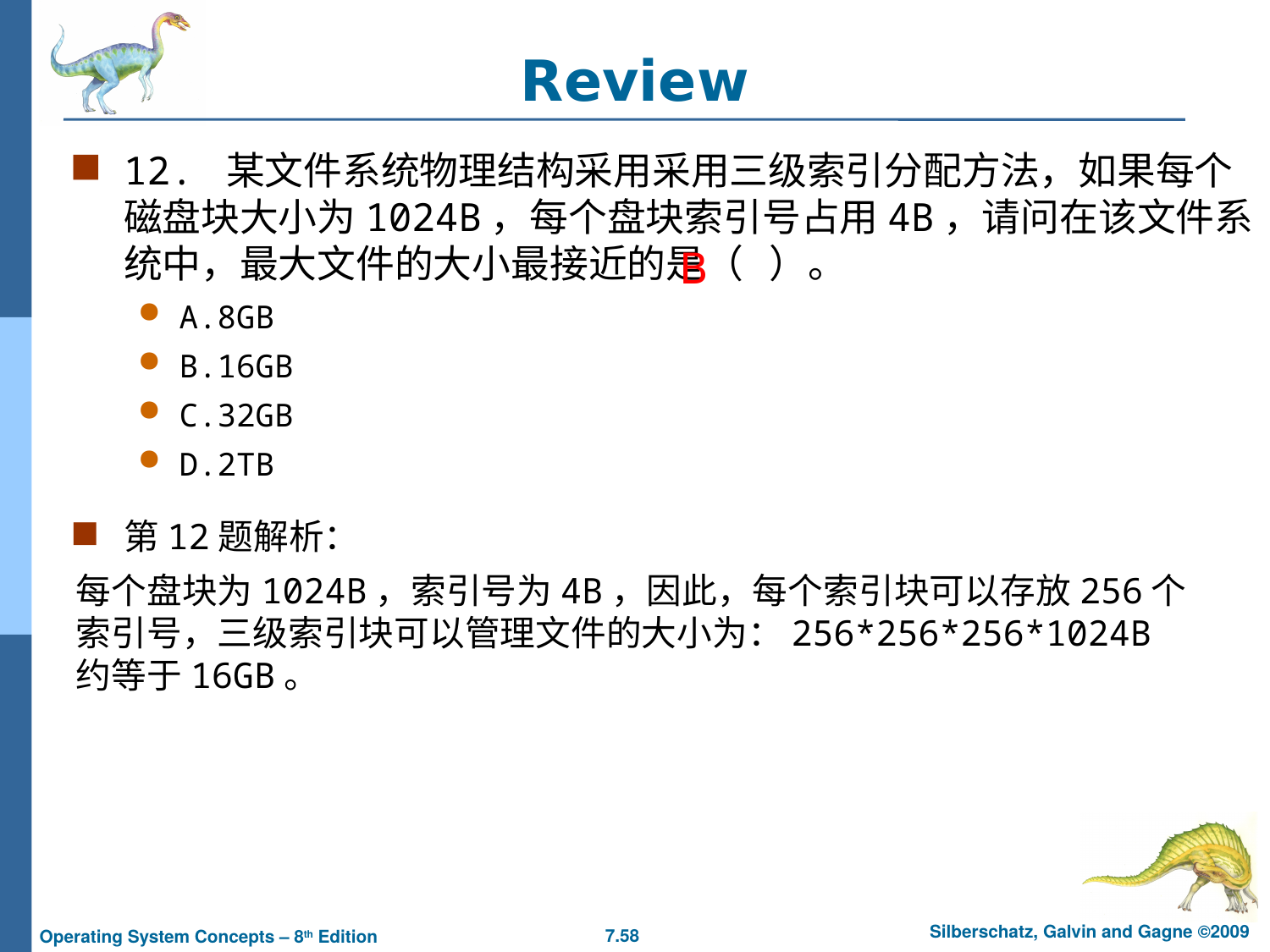

# Review
12. 某文件系统物理结构采用采用三级索引分配方法，如果每个磁盘块大小为1024B，每个盘块索引号占用4B，请问在该文件系统中，最大文件的大小最接近的是（   ）。
A.8GB
B.16GB
C.32GB
D.2TB
B
第12题解析：
每个盘块为1024B，索引号为4B，因此，每个索引块可以存放256个索引号，三级索引块可以管理文件的大小为：256*256*256*1024B约等于16GB。